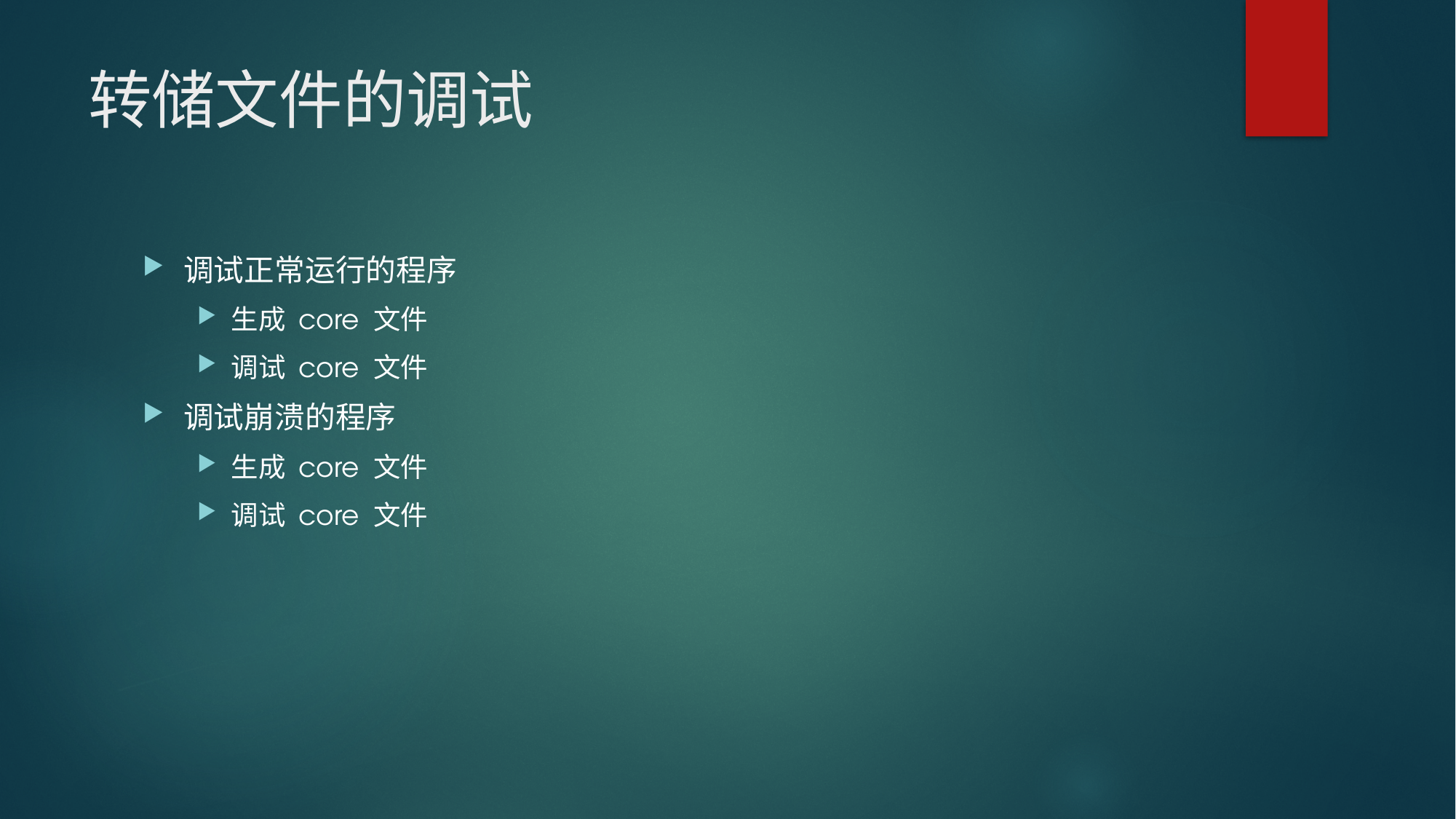

# 转储文件的调试
调试正常运行的程序
生成 core 文件
调试 core 文件
调试崩溃的程序
生成 core 文件
调试 core 文件